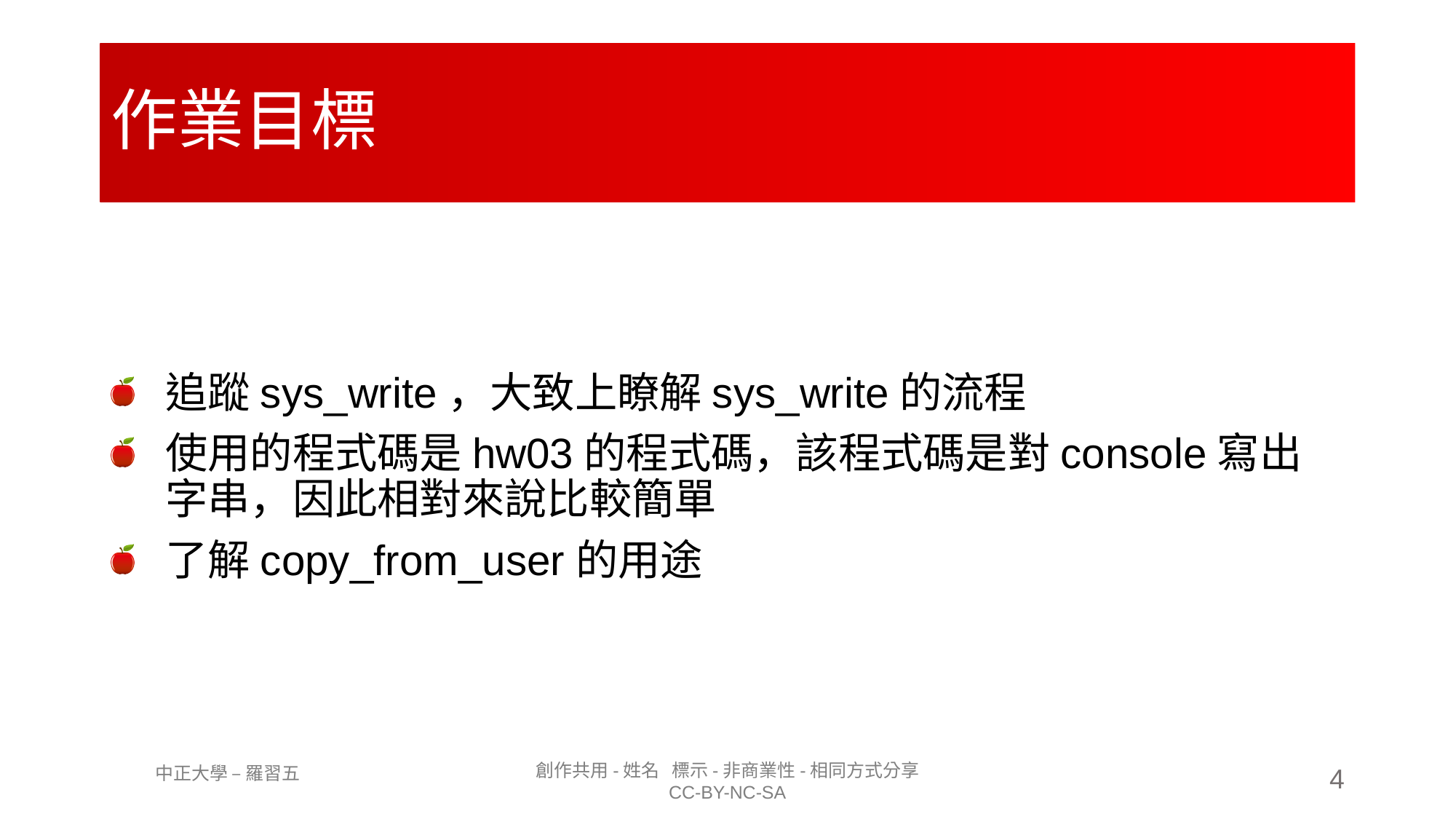

# 作業目標
追蹤sys_write，大致上瞭解sys_write的流程
使用的程式碼是hw03的程式碼，該程式碼是對console寫出字串，因此相對來說比較簡單
了解copy_from_user的用途